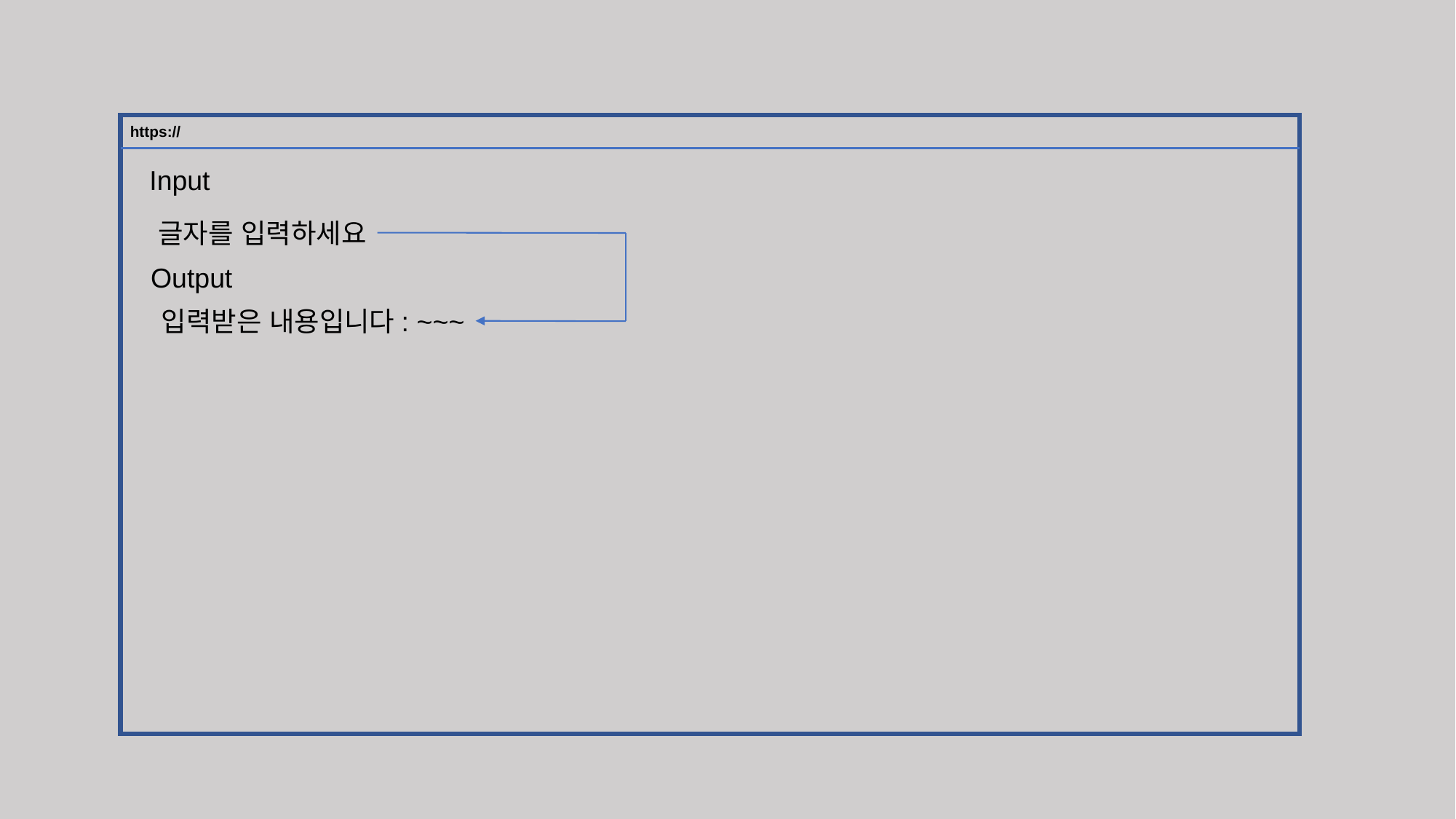

https://
Input
글자를 입력하세요
Output
입력받은 내용입니다: ~~~